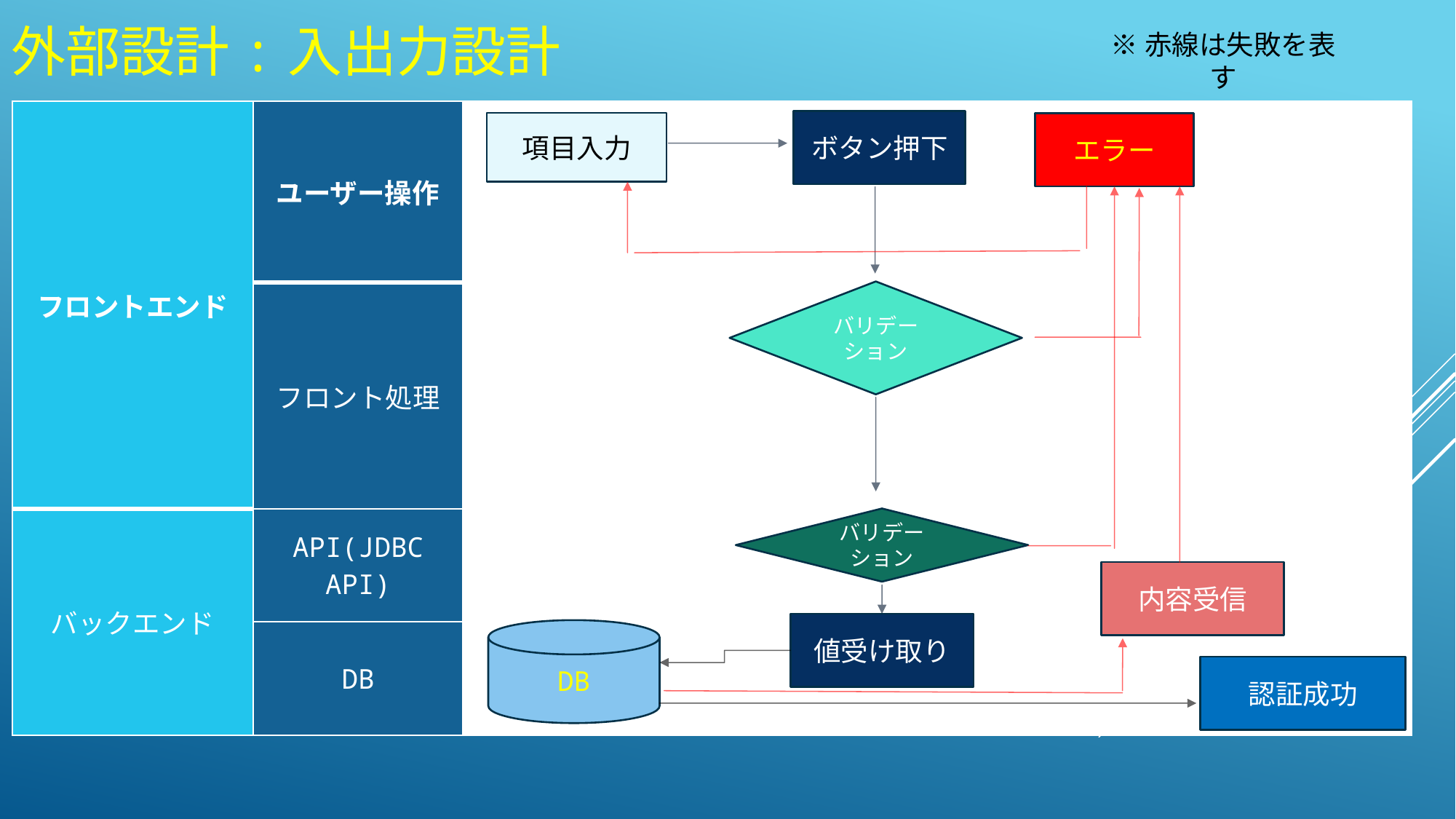

# 外部設計:入出力設計
※赤線は失敗を表す

| フロントエンド | ユーザー操作 |  |
| --- | --- | --- |
|  | フロント処理 |  |
| バックエンド | API(JDBC API) |  |
|  | DB |  |
ボタン押下
項目入力
エラー
バリデーション
DB
バリデーション
内容受信
値受け取り
DB
認証成功